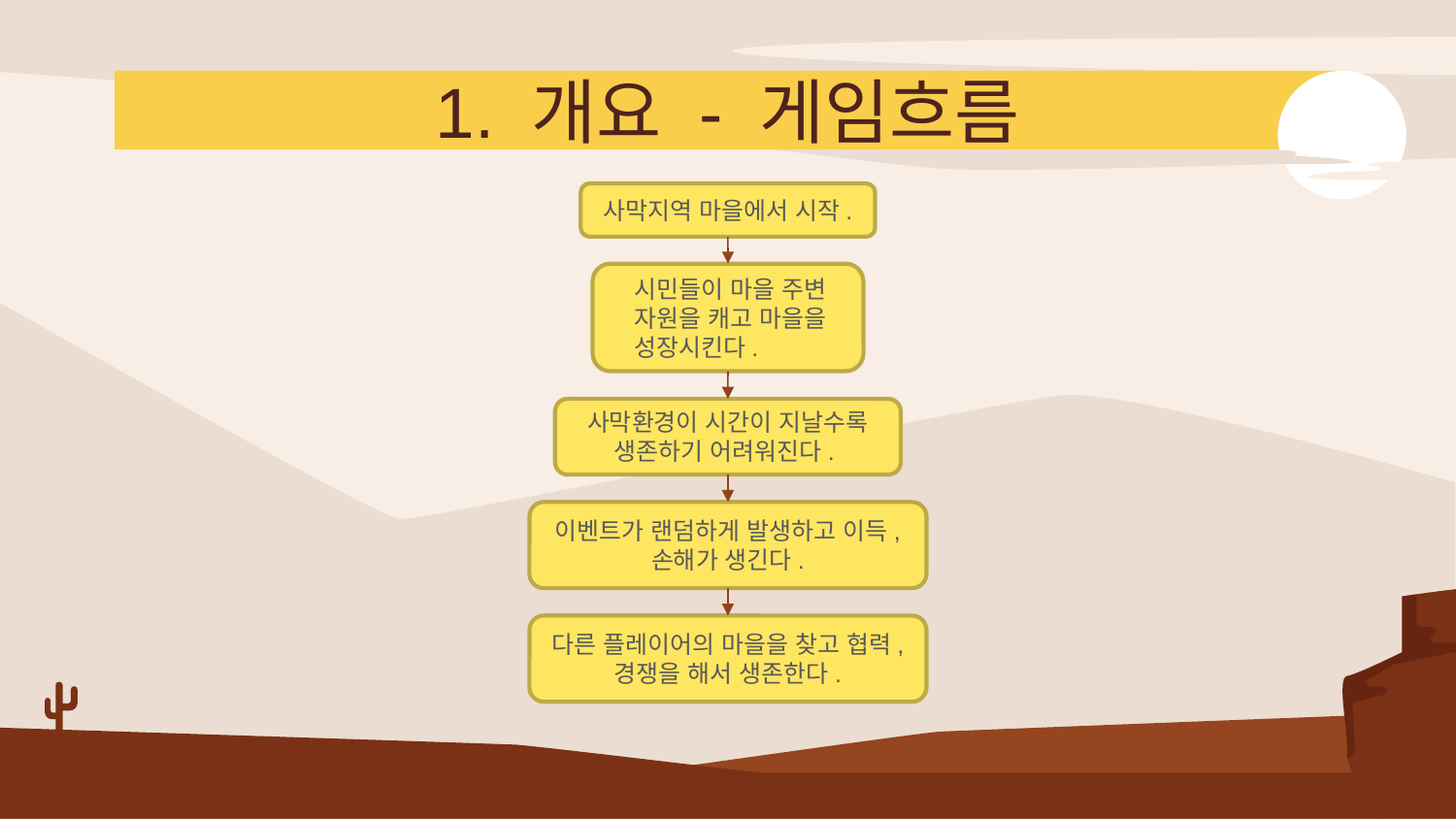

# 1. 개요 - 게임흐름

사막지역 마을에서 시작.
시민들이 마을 주변 자원을 캐고 마을을 성장시킨다.
사막환경이 시간이 지날수록 생존하기 어려워진다.
이벤트가 랜덤하게 발생하고 이득, 손해가 생긴다.
다른 플레이어의 마을을 찾고 협력, 경쟁을 해서 생존한다.